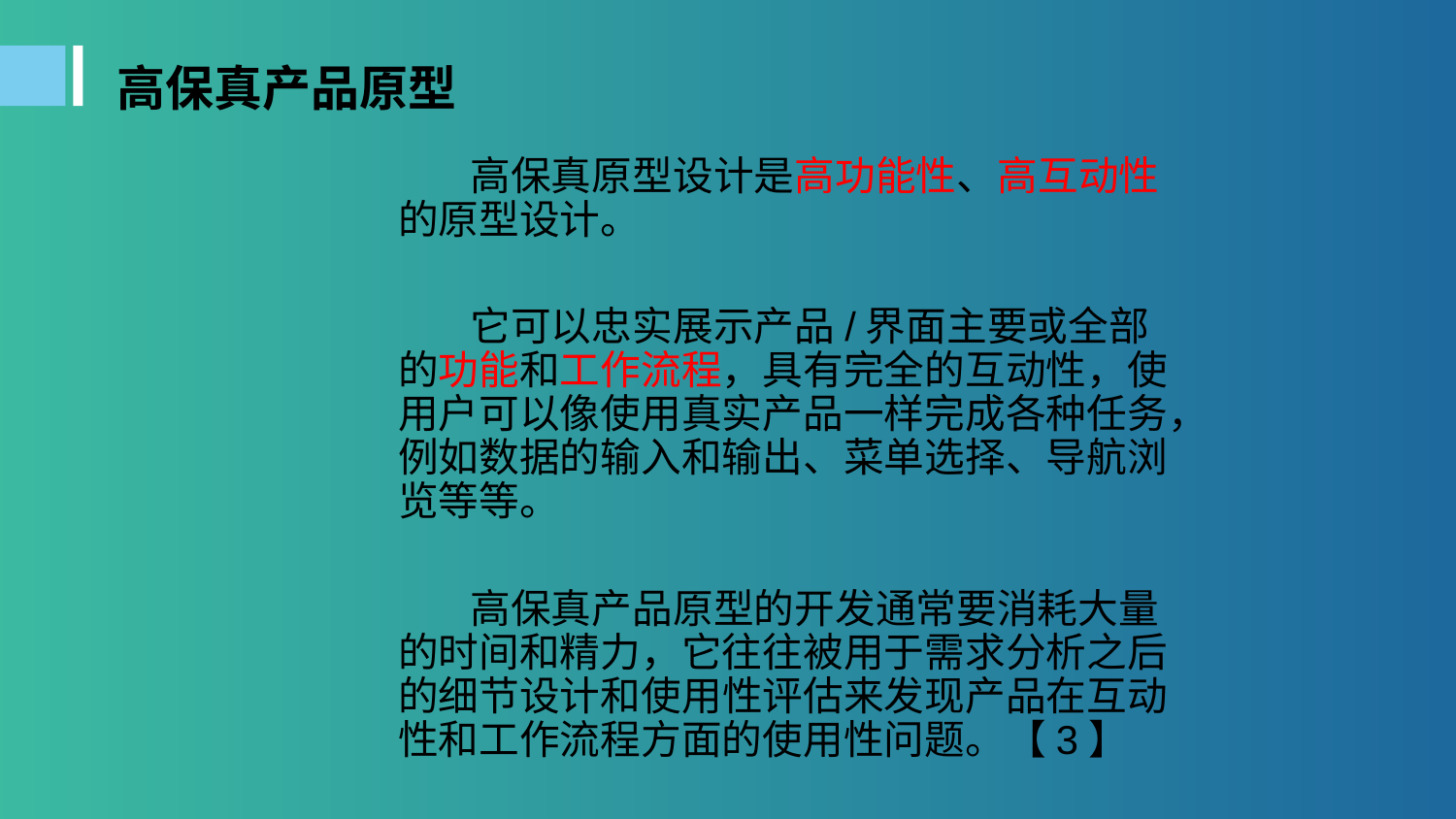

高保真产品原型

       高保真原型设计是高功能性、高互动性的原型设计。

       它可以忠实展示产品/界面主要或全部的功能和工作流程，具有完全的互动性，使用户可以像使用真实产品一样完成各种任务，例如数据的输入和输出、菜单选择、导航浏览等等。

       高保真产品原型的开发通常要消耗大量的时间和精力，它往往被用于需求分析之后的细节设计和使用性评估来发现产品在互动性和工作流程方面的使用性问题。【3】